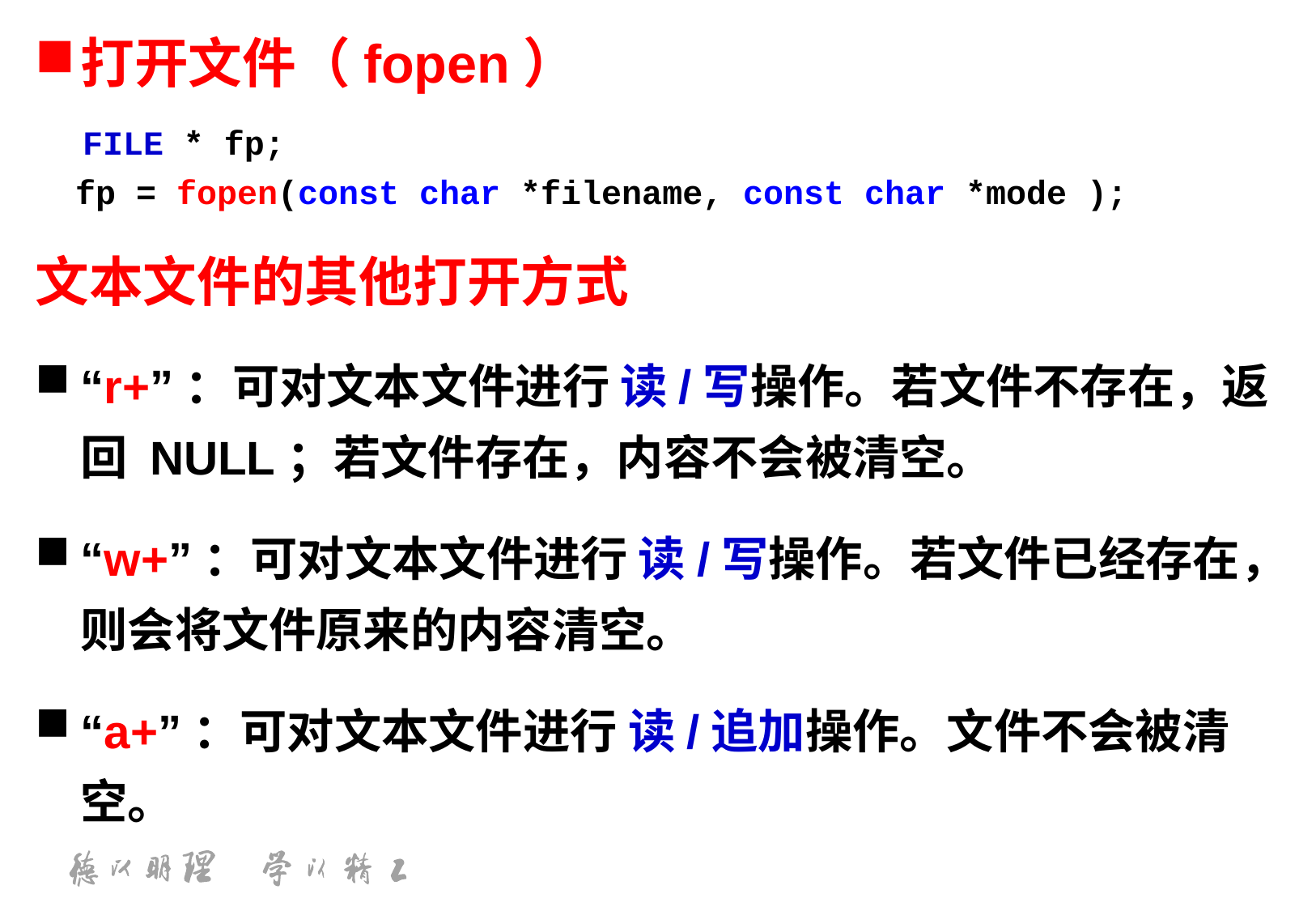

打开文件（fopen）
	FILE * fp;
  fp = fopen(const char *filename, const char *mode );
文本文件的其他打开方式
“r+”：可对文本文件进行 读/写操作。若文件不存在，返回 NULL；若文件存在，内容不会被清空。
“w+”：可对文本文件进行 读/写操作。若文件已经存在，则会将文件原来的内容清空。
“a+”：可对文本文件进行 读/追加操作。文件不会被清空。